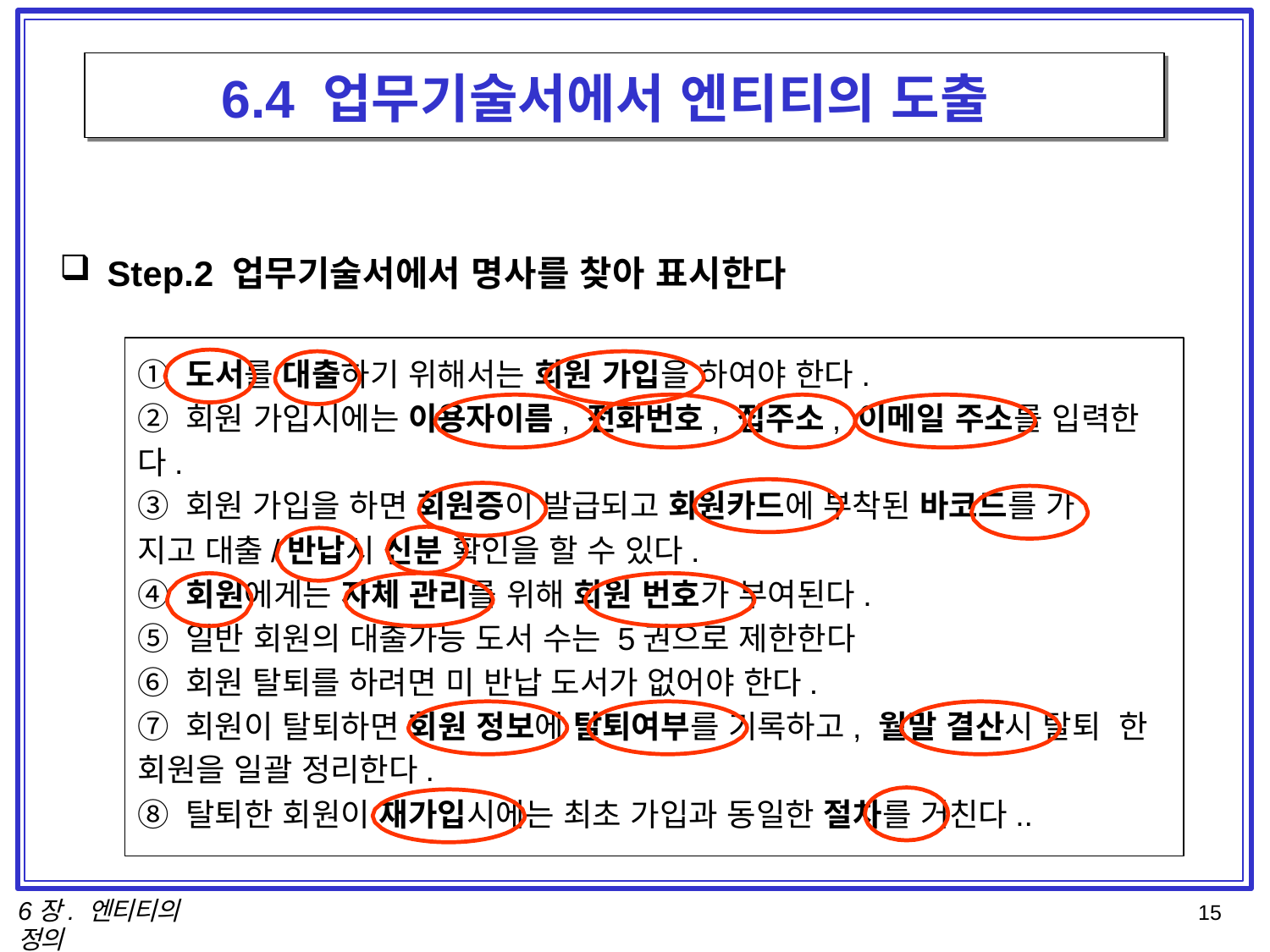

# 6.4 업무기술서에서 엔티티의 도출
Step.2 업무기술서에서 명사를 찾아 표시한다

① 도서를 대출하기 위해서는 회원 가입을 하여야 한다.
② 회원 가입시에는 이용자이름, 전화번호, 집주소, 이메일 주소를 입력한  다.
③ 회원 가입을 하면 회원증이 발급되고 회원카드에 부착된 바코드를 가
지고 대출/반납시 신분 확인을 할 수 있다.
④ 회원에게는 자체 관리를 위해 회원 번호가 부여된다.
⑤ 일반 회원의 대출가능 도서 수는 5권으로 제한한다
⑥ 회원 탈퇴를 하려면 미 반납 도서가 없어야 한다.
⑦ 회원이 탈퇴하면 회원 정보에 탈퇴여부를 기록하고, 월말 결산시 탈퇴  한 회원을 일괄 정리한다.
⑧ 탈퇴한 회원이 재가입시에는 최초 가입과 동일한 절차를 거친다..

6장. 엔티티의 정의
15